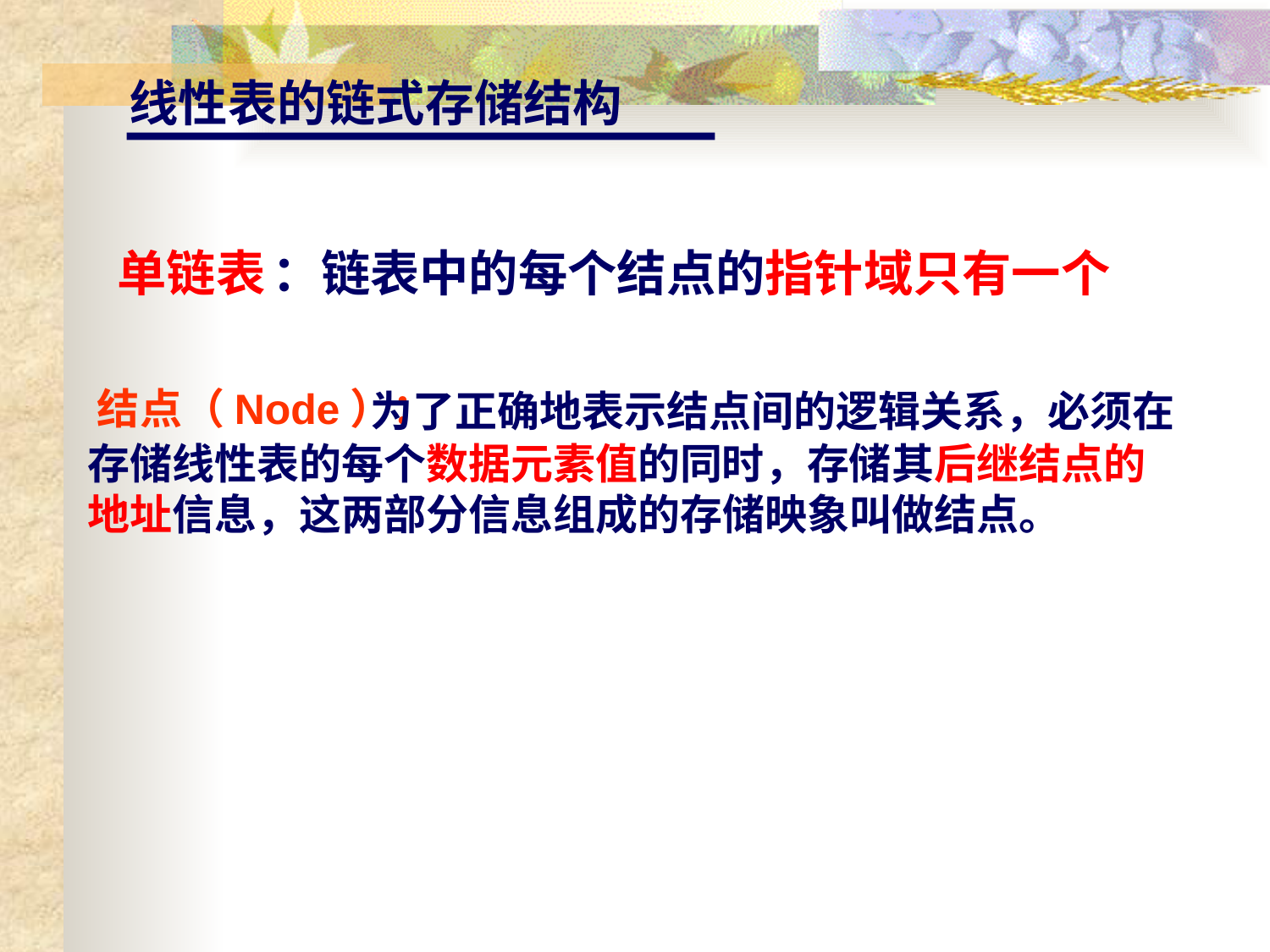

线性表的链式存储结构

单链表
：链表中的每个结点的指针域只有一个
结点（Node）：
为了正确地表示结点间的逻辑关系，必须在
存储线性表的每个数据元素值的同时，存储其后继结点的地址信息，这两部分信息组成的存储映象叫做结点。